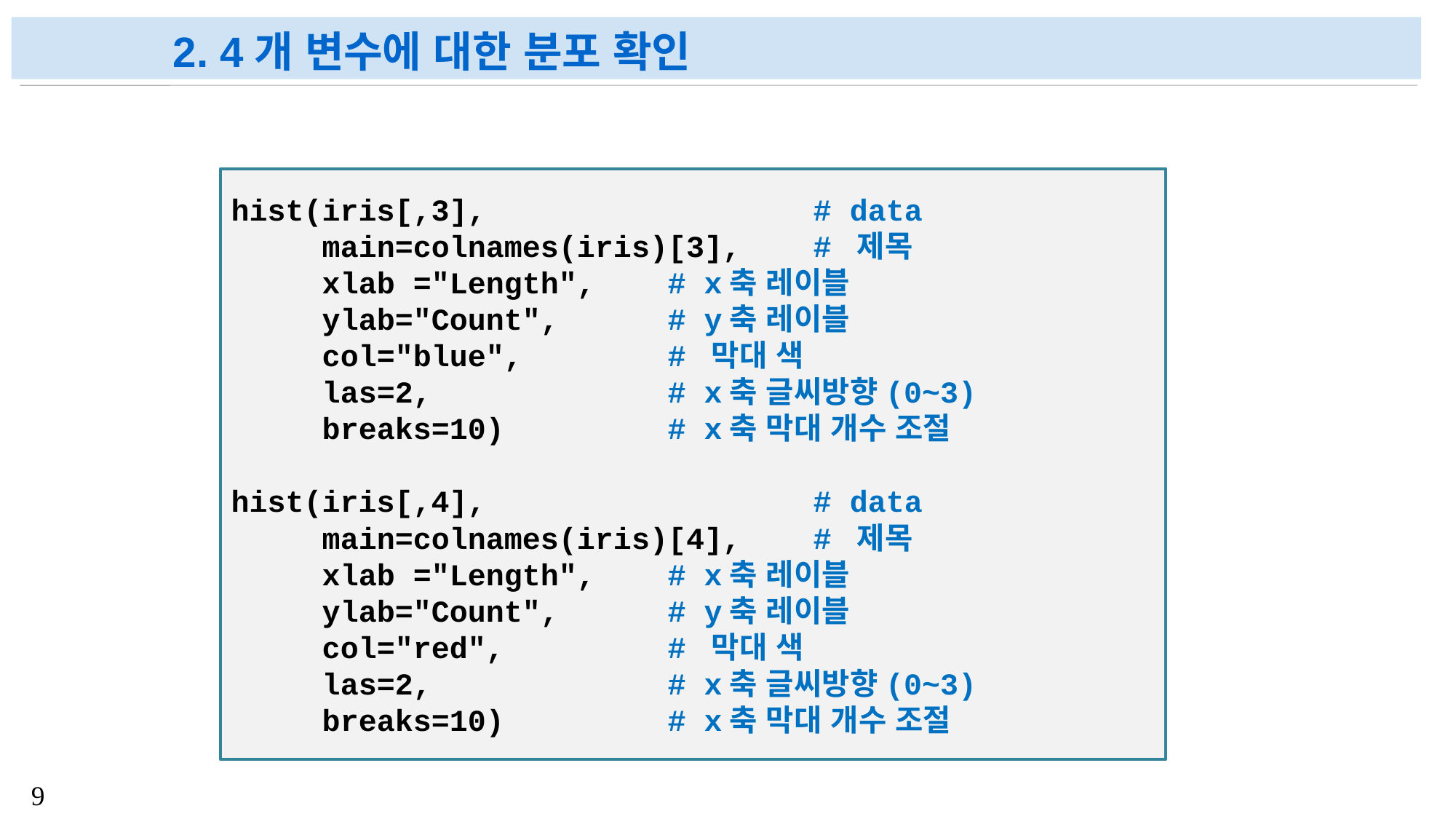

# 2. 4개 변수에 대한 분포 확인

hist(iris[,3],                  # data
     main=colnames(iris)[3],    # 제목
     xlab ="Length",    # x축 레이블
     ylab="Count",      # y축 레이블
     col="blue",        # 막대 색
     las=2,             # x축 글씨방향(0~3)
     breaks=10)         # x축 막대 개수 조절

hist(iris[,4],                  # data
     main=colnames(iris)[4],    # 제목
     xlab ="Length",    # x축 레이블
     ylab="Count",      # y축 레이블
     col="red",         # 막대 색
     las=2,             # x축 글씨방향(0~3)
     breaks=10)         # x축 막대 개수 조절